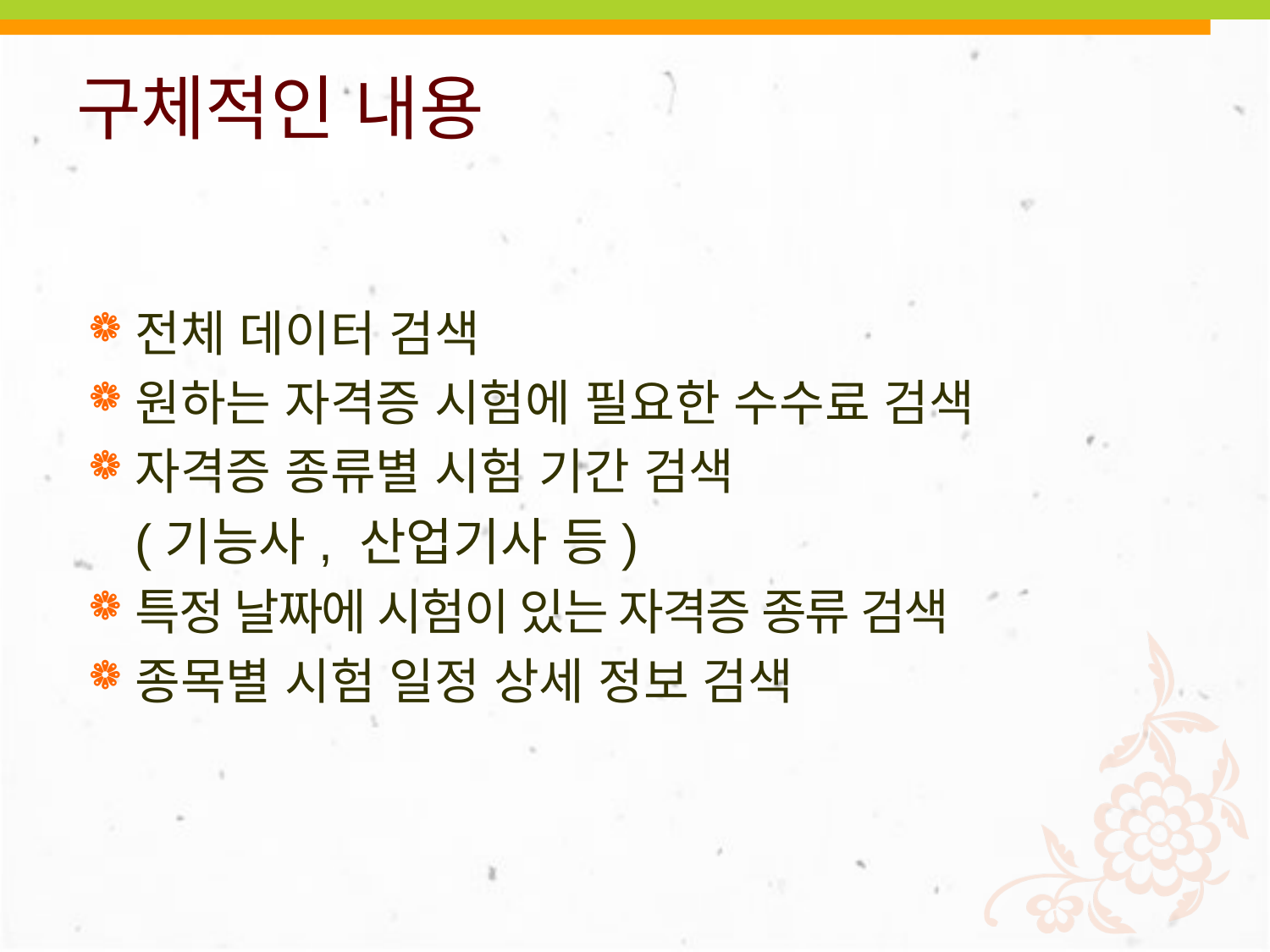

# 구체적인 내용
전체 데이터 검색
원하는 자격증 시험에 필요한 수수료 검색
자격증 종류별 시험 기간 검색
	(기능사, 산업기사 등)
특정 날짜에 시험이 있는 자격증 종류 검색
종목별 시험 일정 상세 정보 검색